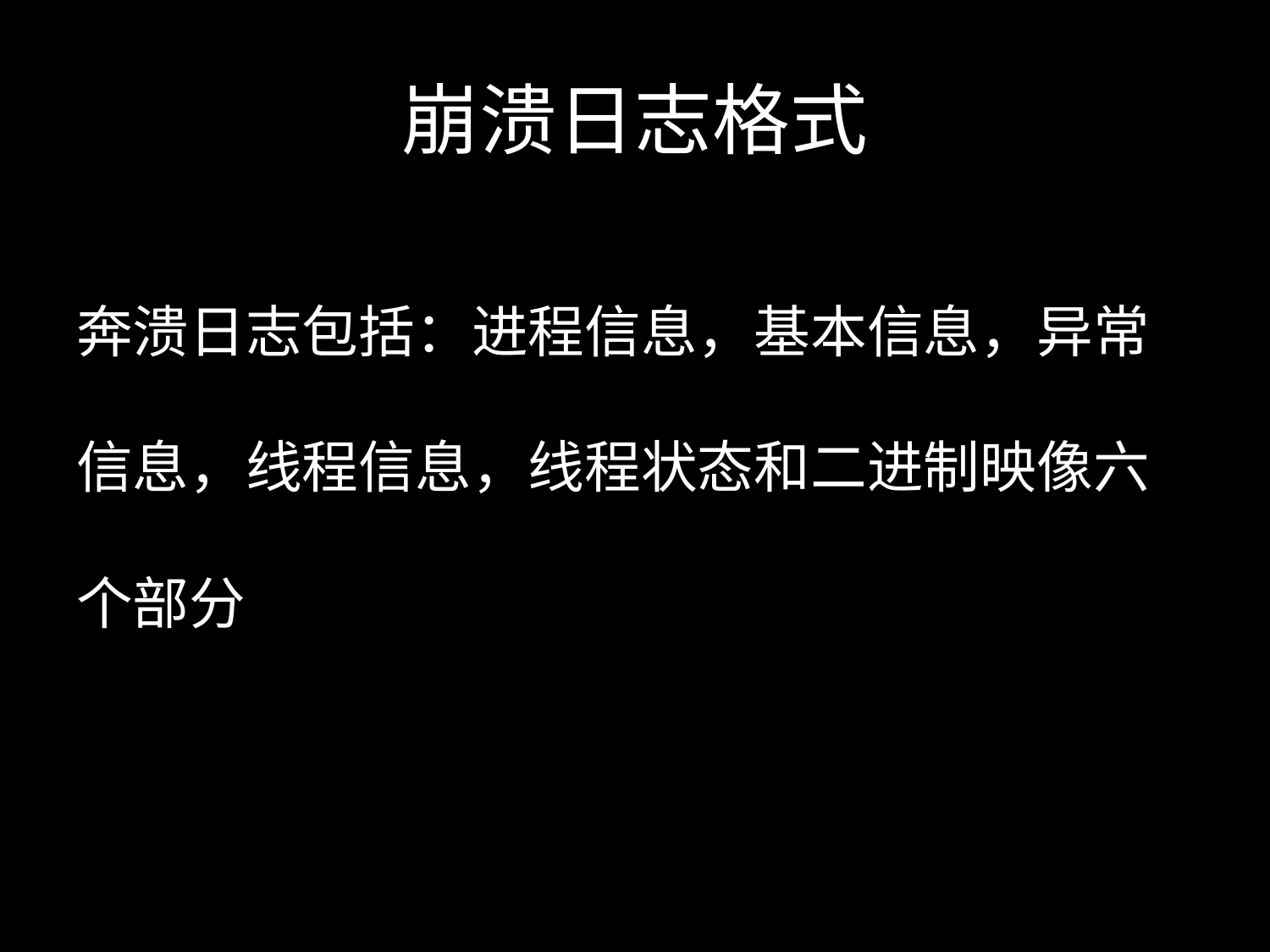

# 崩溃日志格式
奔溃日志包括：进程信息，基本信息，异常信息，线程信息，线程状态和二进制映像六个部分